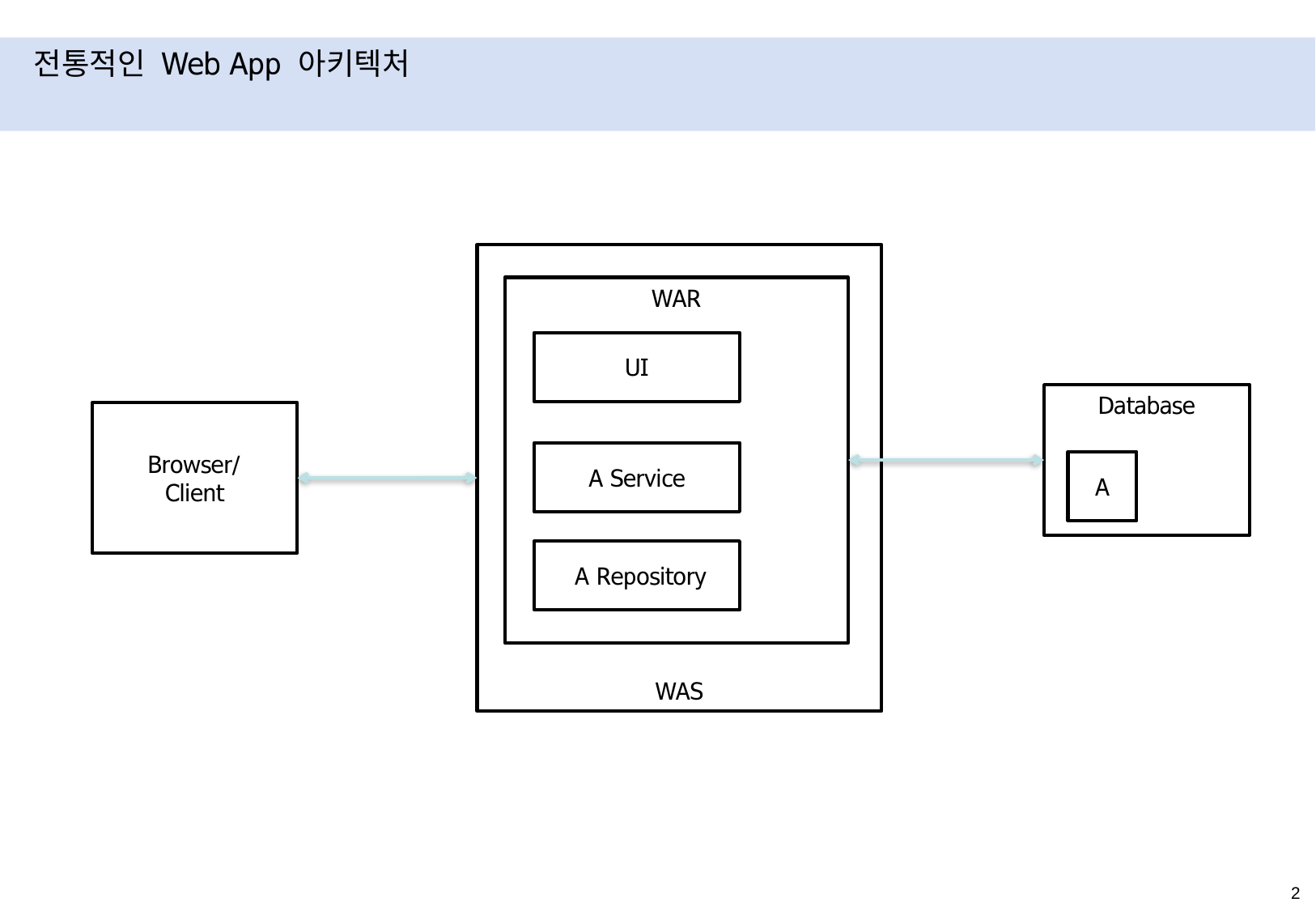

# 전통적인 Web App 아키텍처
WAS
WAR
UI
Database
Browser/
Client
A Service
A
 A Repository